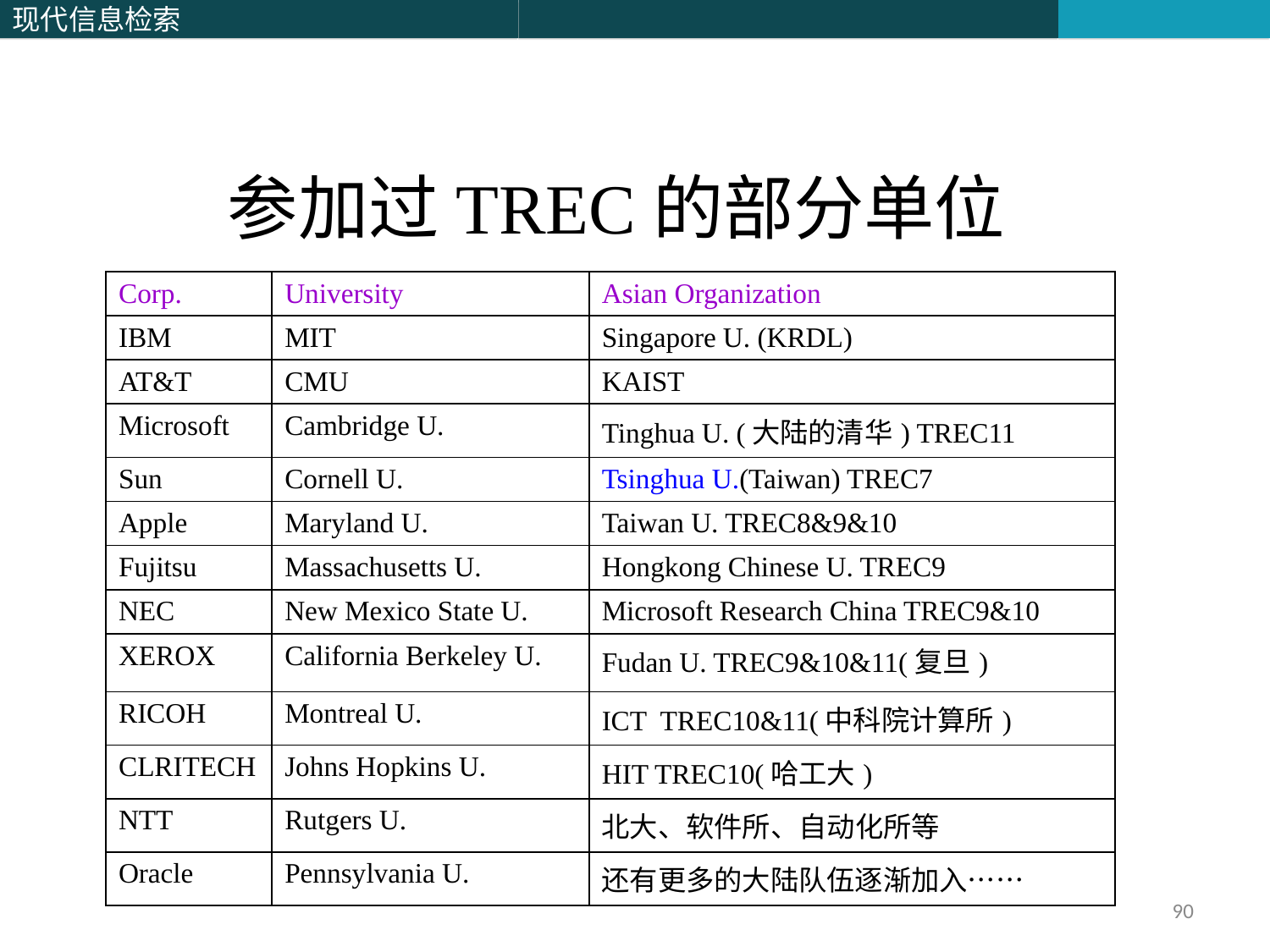

# 参加过TREC的部分单位
| Corp. | University | Asian Organization |
| --- | --- | --- |
| IBM | MIT | Singapore U. (KRDL) |
| AT&T | CMU | KAIST |
| Microsoft | Cambridge U. | Tinghua U. (大陆的清华) TREC11 |
| Sun | Cornell U. | Tsinghua U.(Taiwan) TREC7 |
| Apple | Maryland U. | Taiwan U. TREC8&9&10 |
| Fujitsu | Massachusetts U. | Hongkong Chinese U. TREC9 |
| NEC | New Mexico State U. | Microsoft Research China TREC9&10 |
| XEROX | California Berkeley U. | Fudan U. TREC9&10&11(复旦) |
| RICOH | Montreal U. | ICT TREC10&11(中科院计算所) |
| CLRITECH | Johns Hopkins U. | HIT TREC10(哈工大) |
| NTT | Rutgers U. | 北大、软件所、自动化所等 |
| Oracle | Pennsylvania U. | 还有更多的大陆队伍逐渐加入…… |

90